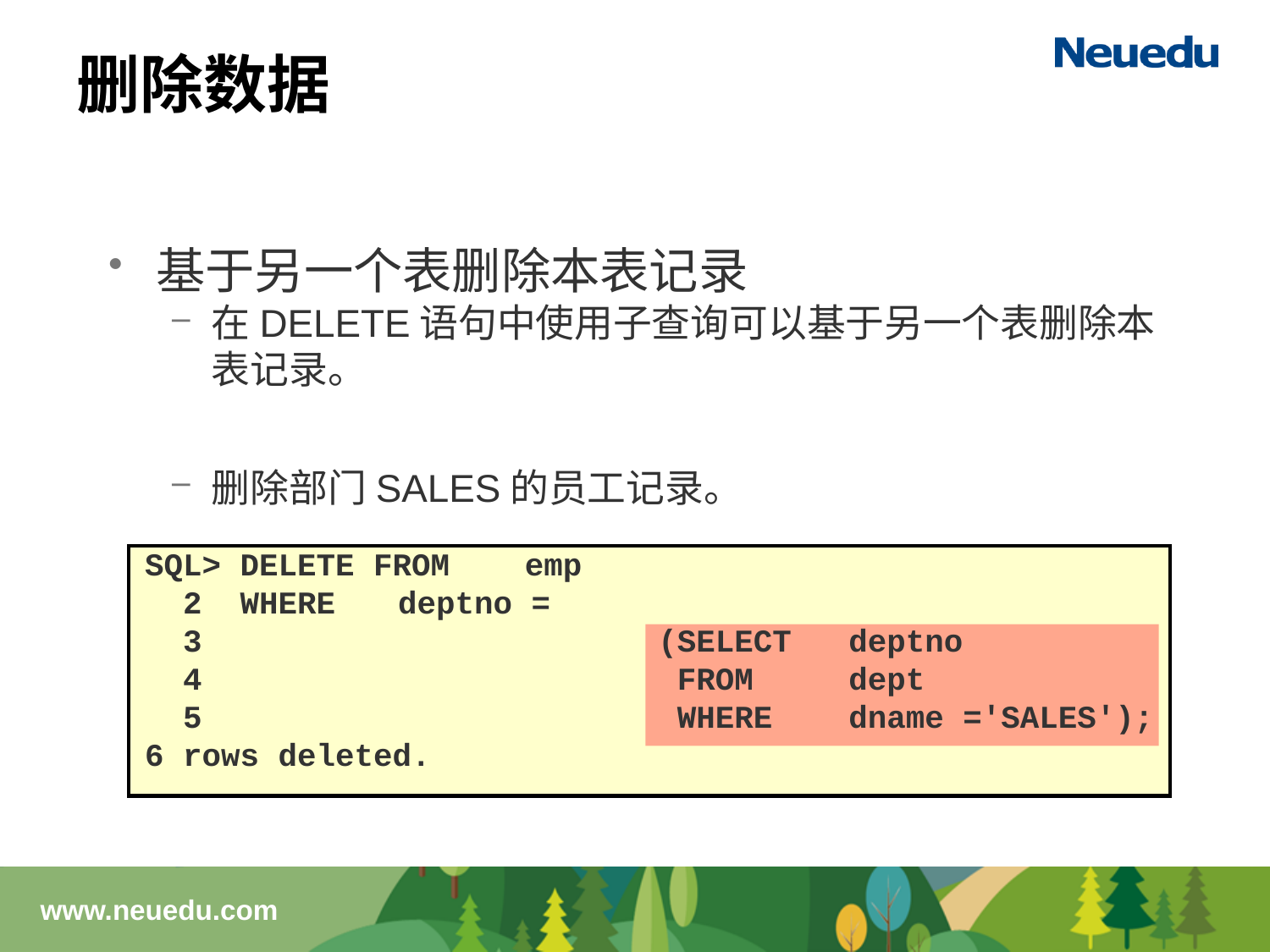

# 删除数据
基于另一个表删除本表记录
在DELETE语句中使用子查询可以基于另一个表删除本表记录。

删除部门SALES的员工记录。
SQL> DELETE FROM	emp
  2  WHERE	deptno =
  3			       (SELECT   deptno
  4  			        FROM     dept
  5  			        WHERE    dname ='SALES');
6 rows deleted.